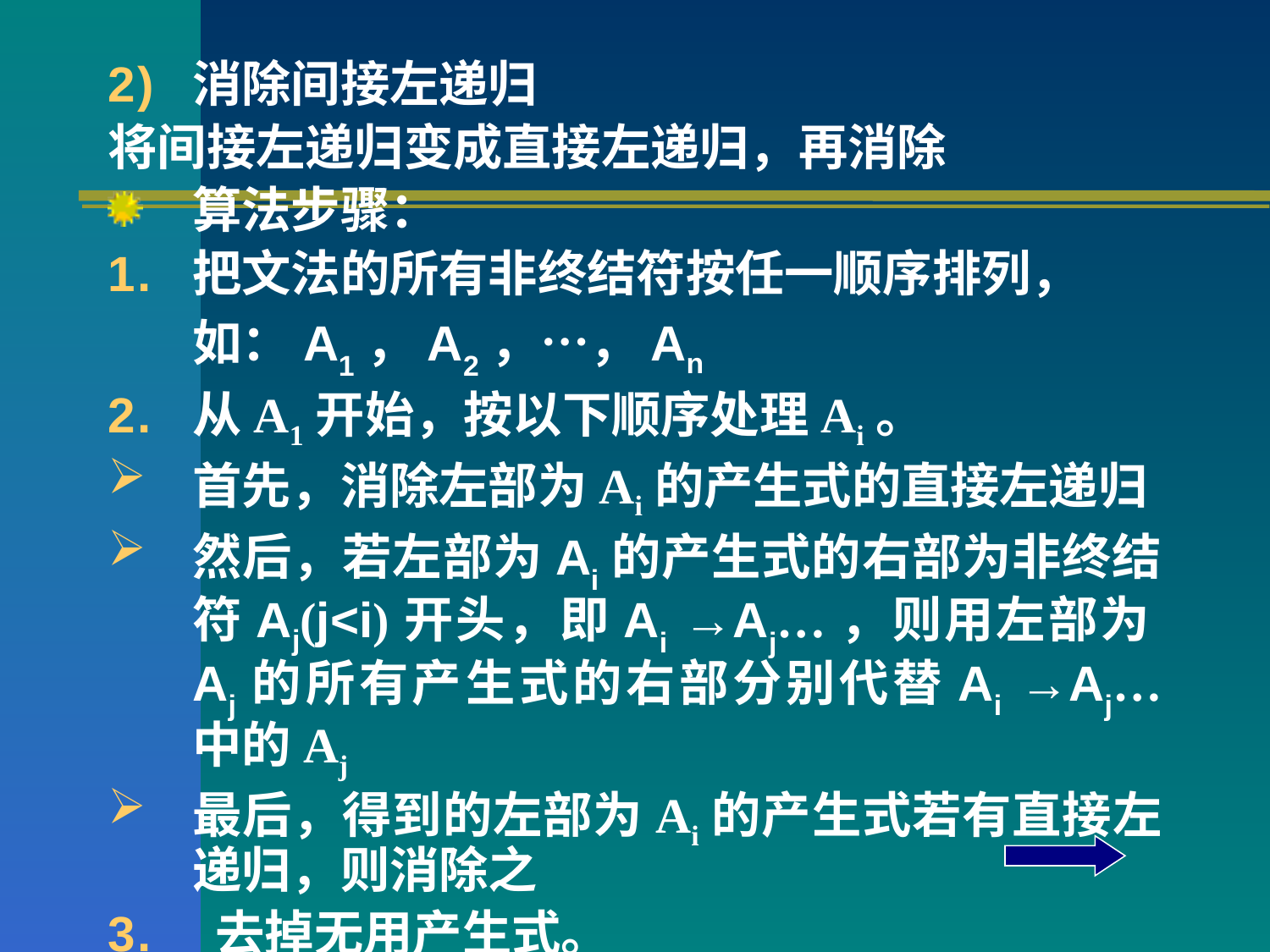

消除间接左递归
将间接左递归变成直接左递归，再消除
算法步骤：
把文法的所有非终结符按任一顺序排列，
	如：A1，A2，…，An
从A1开始，按以下顺序处理Ai。
首先，消除左部为Ai的产生式的直接左递归
然后，若左部为Ai的产生式的右部为非终结符Aj(j<i)开头，即Ai →Aj…，则用左部为Aj的所有产生式的右部分别代替Ai →Aj… 中的Aj
最后，得到的左部为Ai的产生式若有直接左递归，则消除之
 去掉无用产生式。